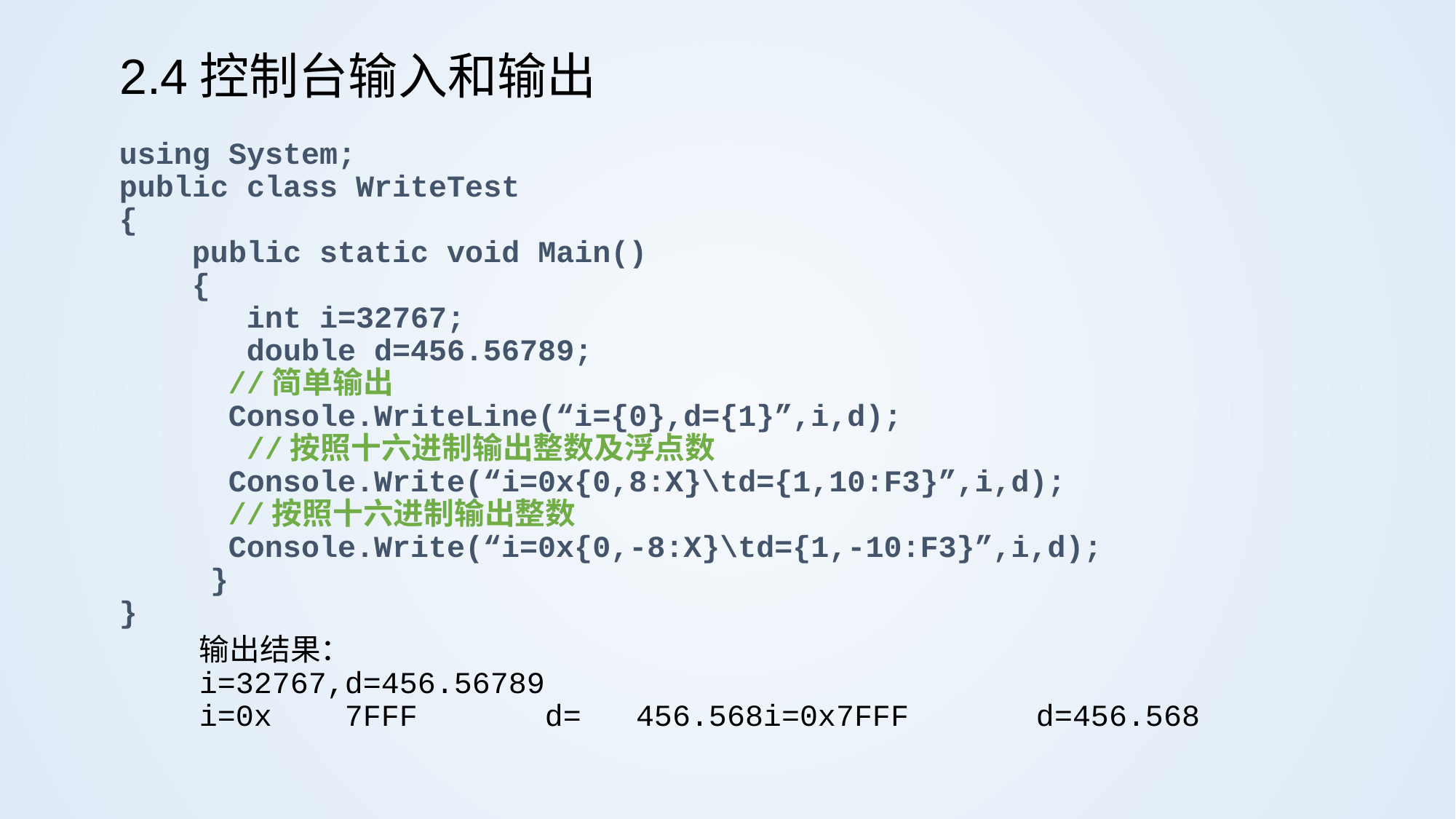

# 2.4控制台输入和输出
using System;
public class WriteTest
{
    public static void Main()
    {
	 int i=32767;
	 double d=456.56789;
	//简单输出
	Console.WriteLine(“i={0},d={1}”,i,d);
	 //按照十六进制输出整数及浮点数
	Console.Write(“i=0x{0,8:X}\td={1,10:F3}”,i,d);
	//按照十六进制输出整数
	Console.Write(“i=0x{0,-8:X}\td={1,-10:F3}”,i,d);
     }
}

输出结果：
i=32767,d=456.56789
i=0x    7FFF       d=   456.568i=0x7FFF       d=456.568